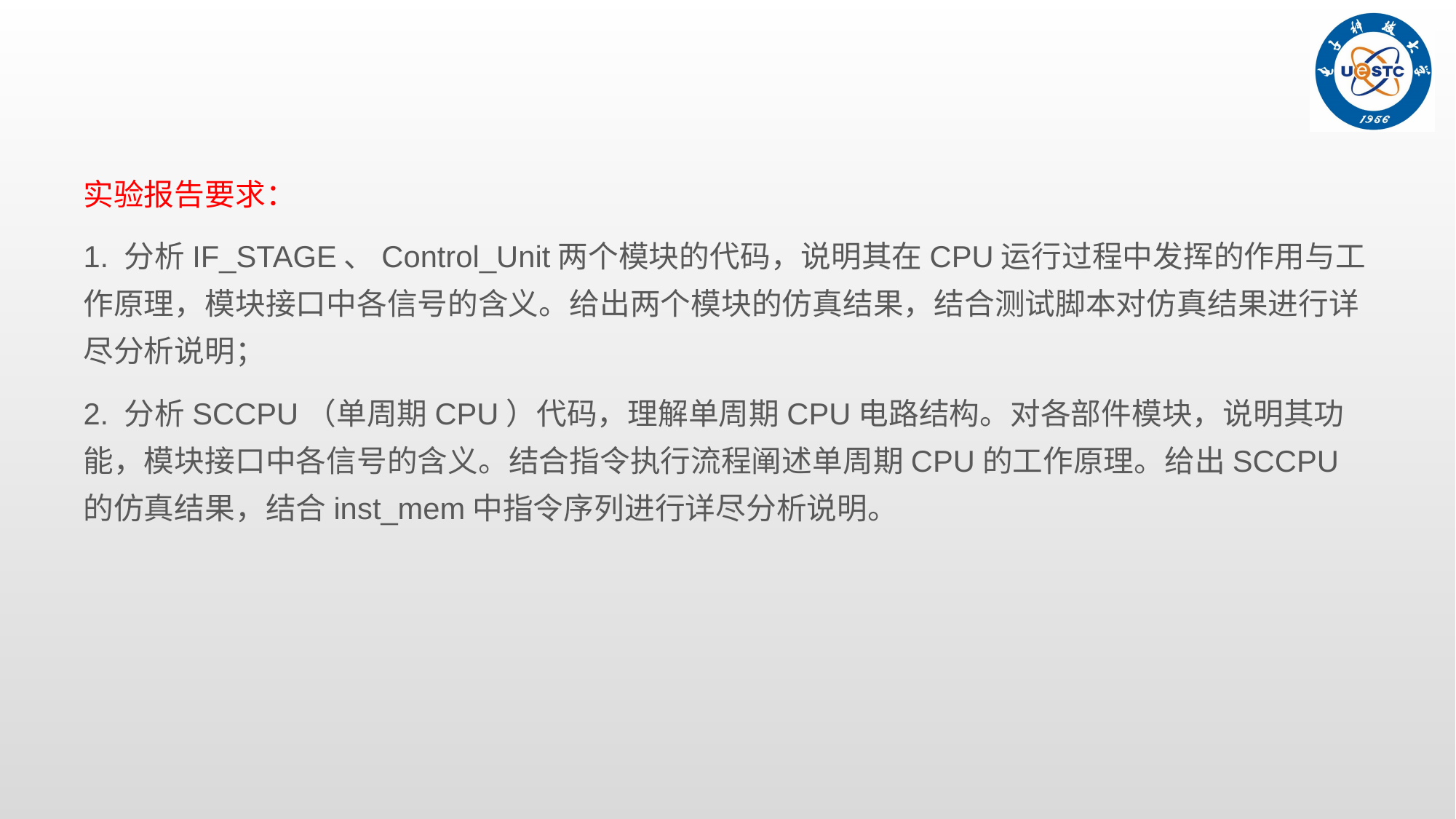

实验报告要求：
1. 分析IF_STAGE、Control_Unit两个模块的代码，说明其在CPU运行过程中发挥的作用与工作原理，模块接口中各信号的含义。给出两个模块的仿真结果，结合测试脚本对仿真结果进行详尽分析说明；
2. 分析SCCPU（单周期CPU）代码，理解单周期CPU电路结构。对各部件模块，说明其功能，模块接口中各信号的含义。结合指令执行流程阐述单周期CPU的工作原理。给出SCCPU的仿真结果，结合inst_mem中指令序列进行详尽分析说明。